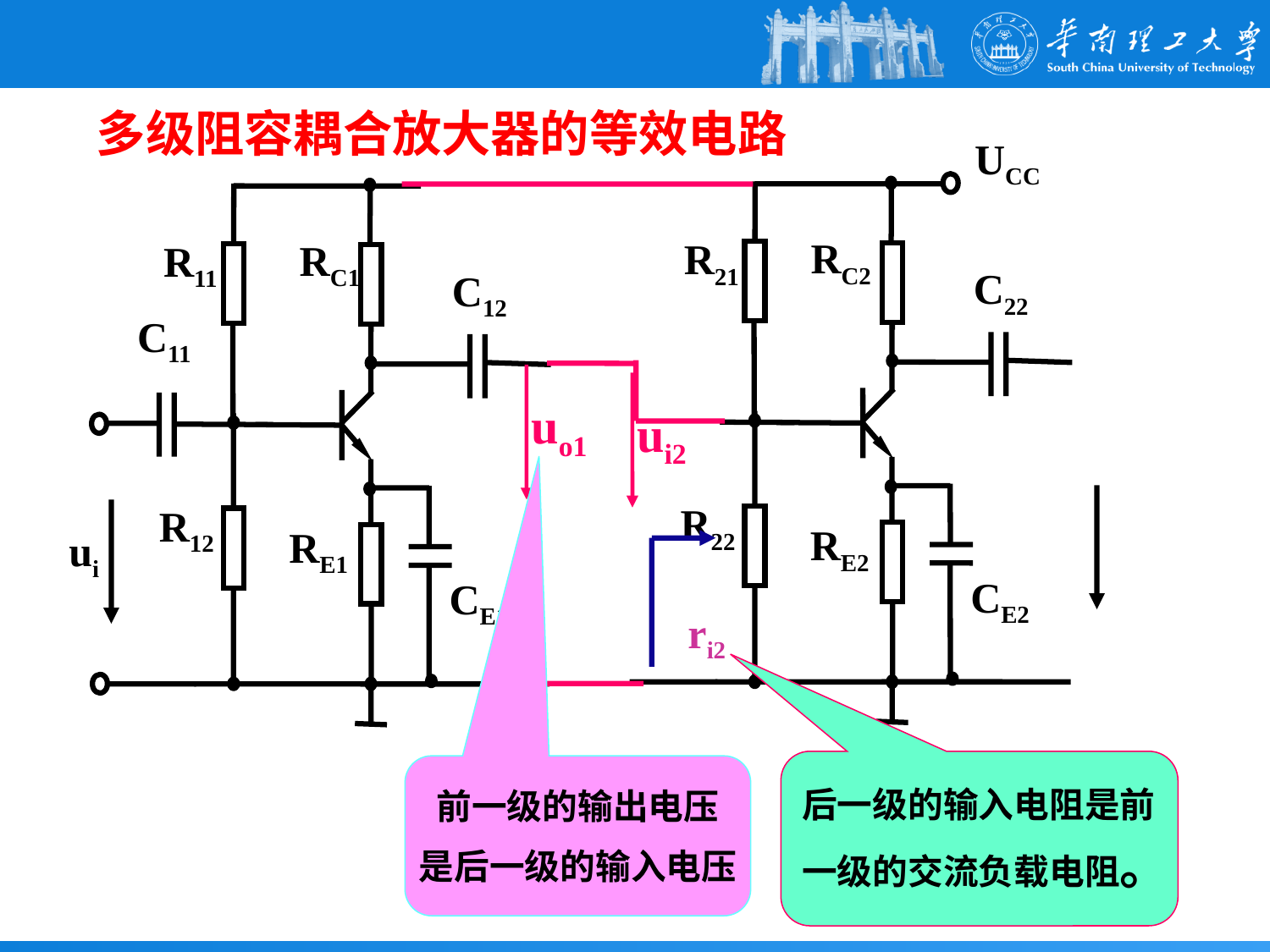

多级阻容耦合放大器的等效电路
UCC

RC2
R21

C22

C21

uo1

ui2

R22

RE2

ri2

CE2

RC1
R11

C12

C11

R12

RE1
ui

CE1

后一级的输入电阻是前
一级的交流负载电阻。
前一级的输出电压
是后一级的输入电压